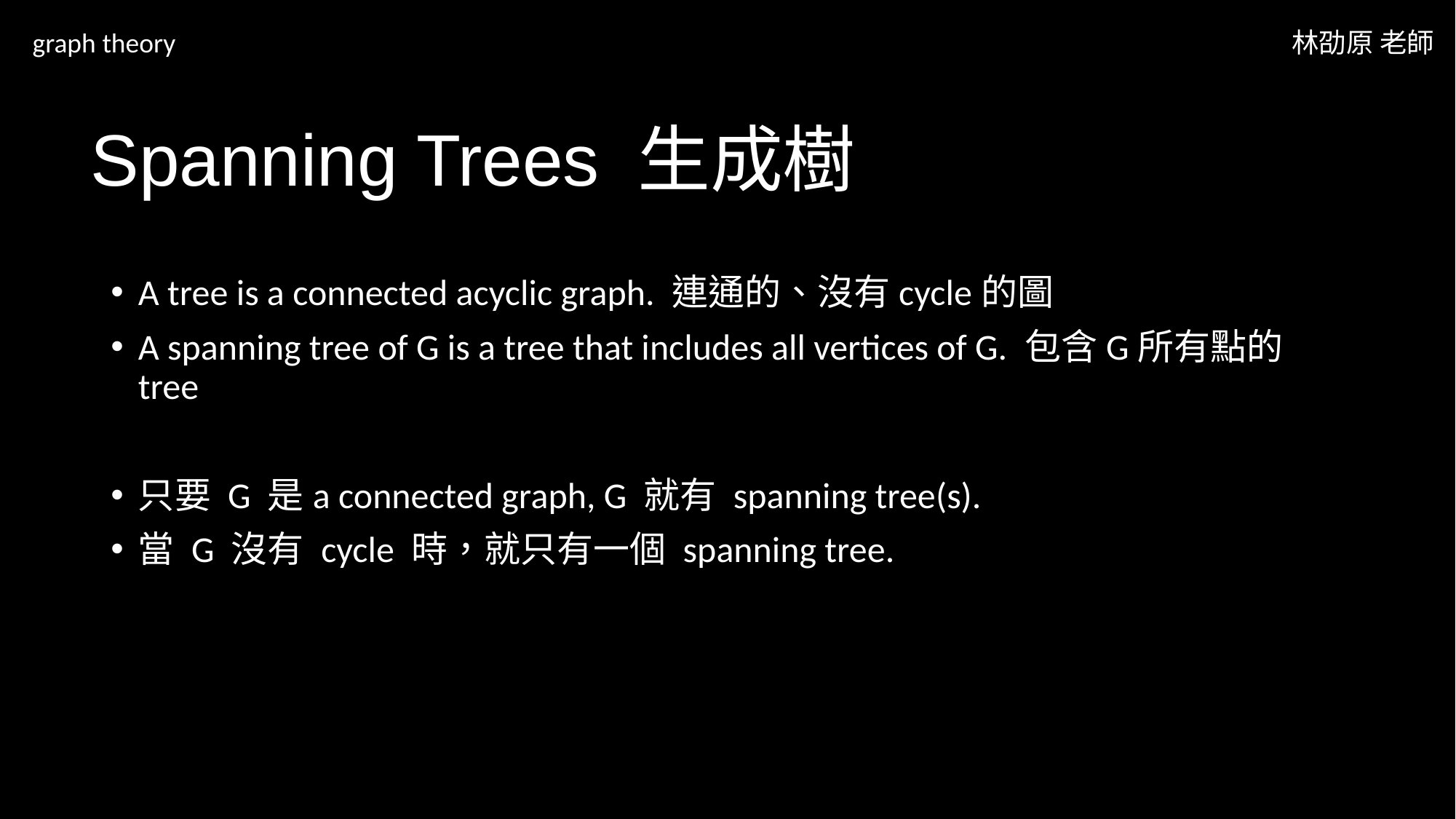

graph theory
林劭原 老師
# Spanning Trees 生成樹
A tree is a connected acyclic graph. 連通的、沒有cycle的圖
A spanning tree of G is a tree that includes all vertices of G. 包含G所有點的tree

只要 G 是a connected graph, G 就有 spanning tree(s).
當 G 沒有 cycle 時，就只有一個 spanning tree.